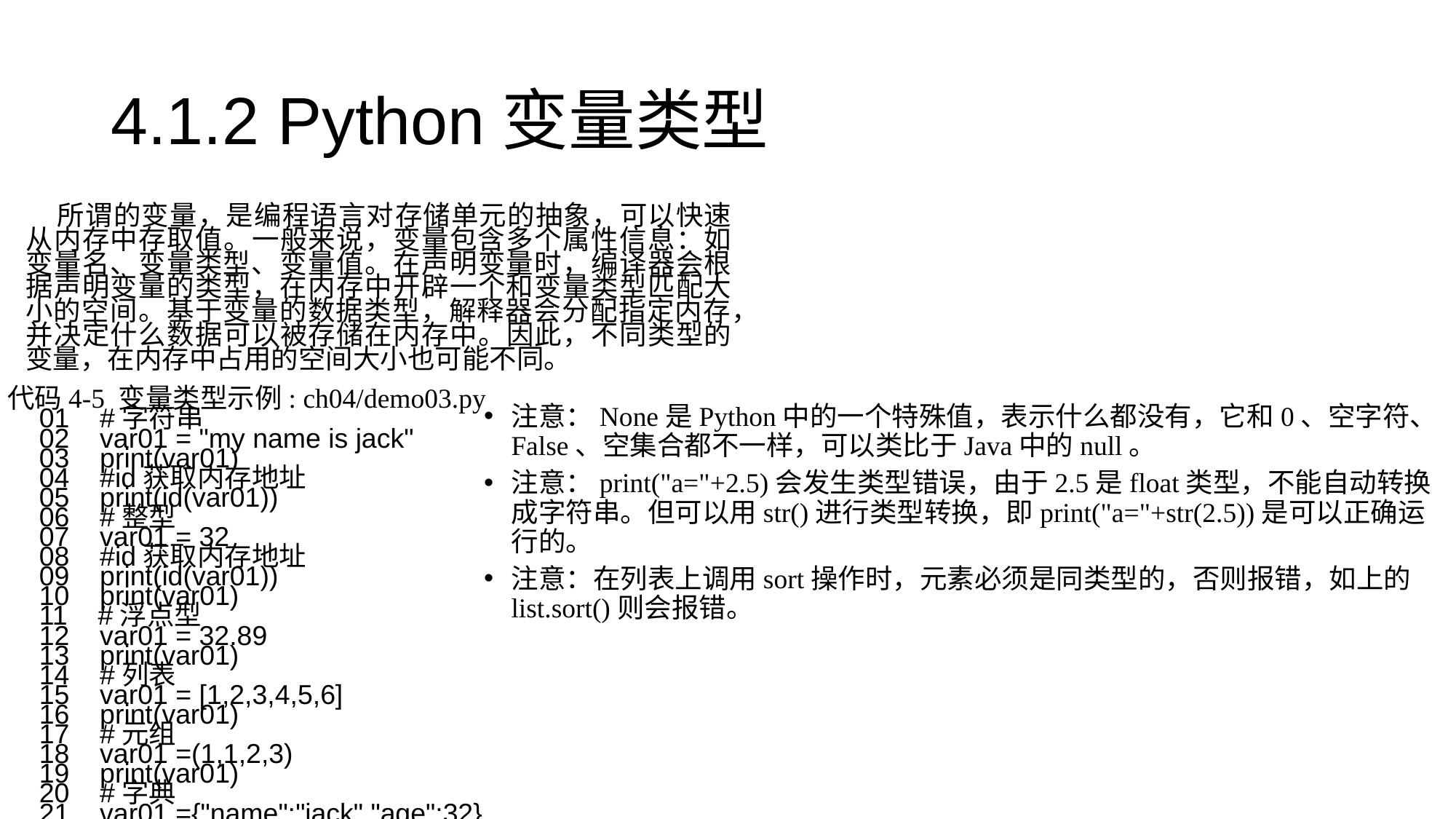

# 4.1.2 Python变量类型
所谓的变量，是编程语言对存储单元的抽象，可以快速从内存中存取值。一般来说，变量包含多个属性信息：如变量名、变量类型、变量值。在声明变量时，编译器会根据声明变量的类型，在内存中开辟一个和变量类型匹配大小的空间。基于变量的数据类型，解释器会分配指定内存，并决定什么数据可以被存储在内存中。因此，不同类型的变量，在内存中占用的空间大小也可能不同。
代码4-5 变量类型示例: ch04/demo03.py
01    #字符串
02    var01 = "my name is jack"
03    print(var01)
04    #id获取内存地址
05    print(id(var01))
06    #整型
07    var01 = 32
08    #id获取内存地址
09    print(id(var01))
10    print(var01)
11    #浮点型
12    var01 = 32.89
13    print(var01)
14    #列表
15    var01 = [1,2,3,4,5,6]
16    print(var01)
17    #元组
18    var01 =(1,1,2,3)
19    print(var01)
20    #字典
21    var01 ={"name":"jack","age":32}
22    print(var01)
23    #多个变量赋值
24    a, b, c = 7, 3.14, "jack"
25    print(a,b,c)
26    #删除变量
27    del a
注意：None是Python中的一个特殊值，表示什么都没有，它和0、空字符、False、空集合都不一样，可以类比于Java中的null。
注意：print("a="+2.5)会发生类型错误，由于2.5是float类型，不能自动转换成字符串。但可以用str()进行类型转换，即print("a="+str(2.5))是可以正确运行的。
注意：在列表上调用sort操作时，元素必须是同类型的，否则报错，如上的list.sort()则会报错。